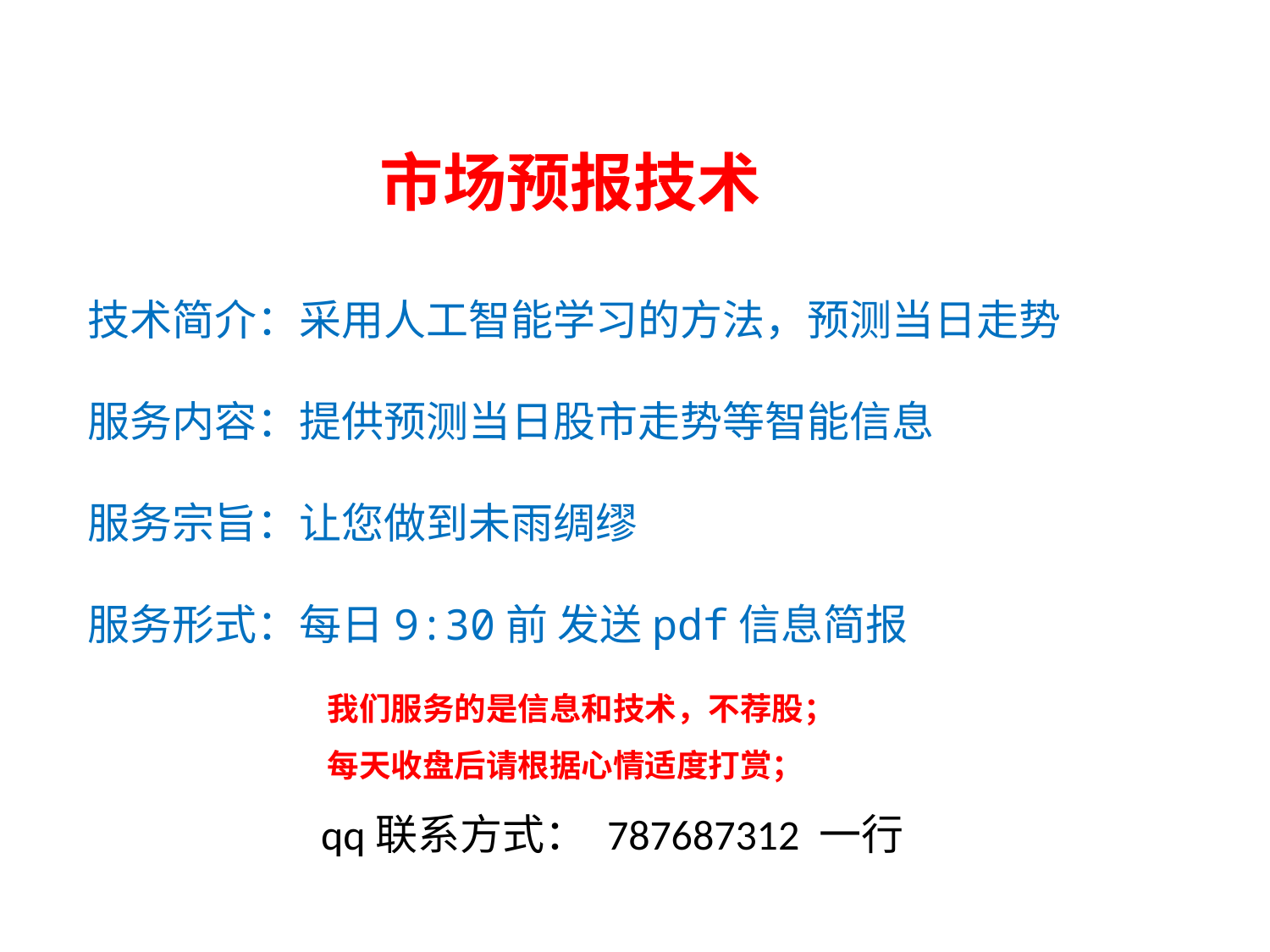

市场预报技术
技术简介：采用人工智能学习的方法，预测当日走势
服务内容：提供预测当日股市走势等智能信息
服务宗旨：让您做到未雨绸缪
服务形式：每日9:30前 发送pdf信息简报
我们服务的是信息和技术，不荐股；
每天收盘后请根据心情适度打赏；
 qq联系方式： 787687312 一行